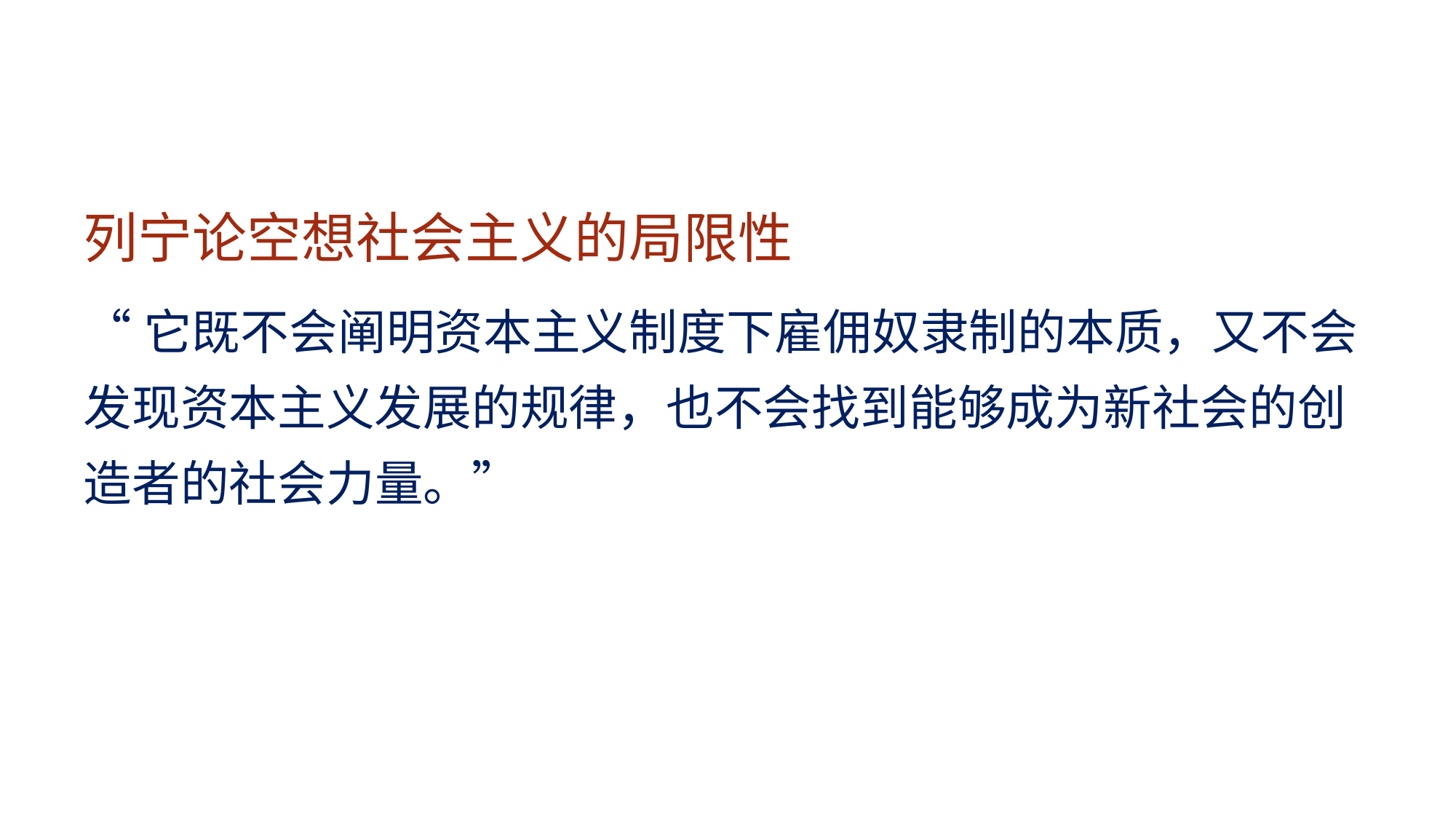

#
列宁论空想社会主义的局限性
“它既不会阐明资本主义制度下雇佣奴隶制的本质，又不会发现资本主义发展的规律，也不会找到能够成为新社会的创造者的社会力量。”